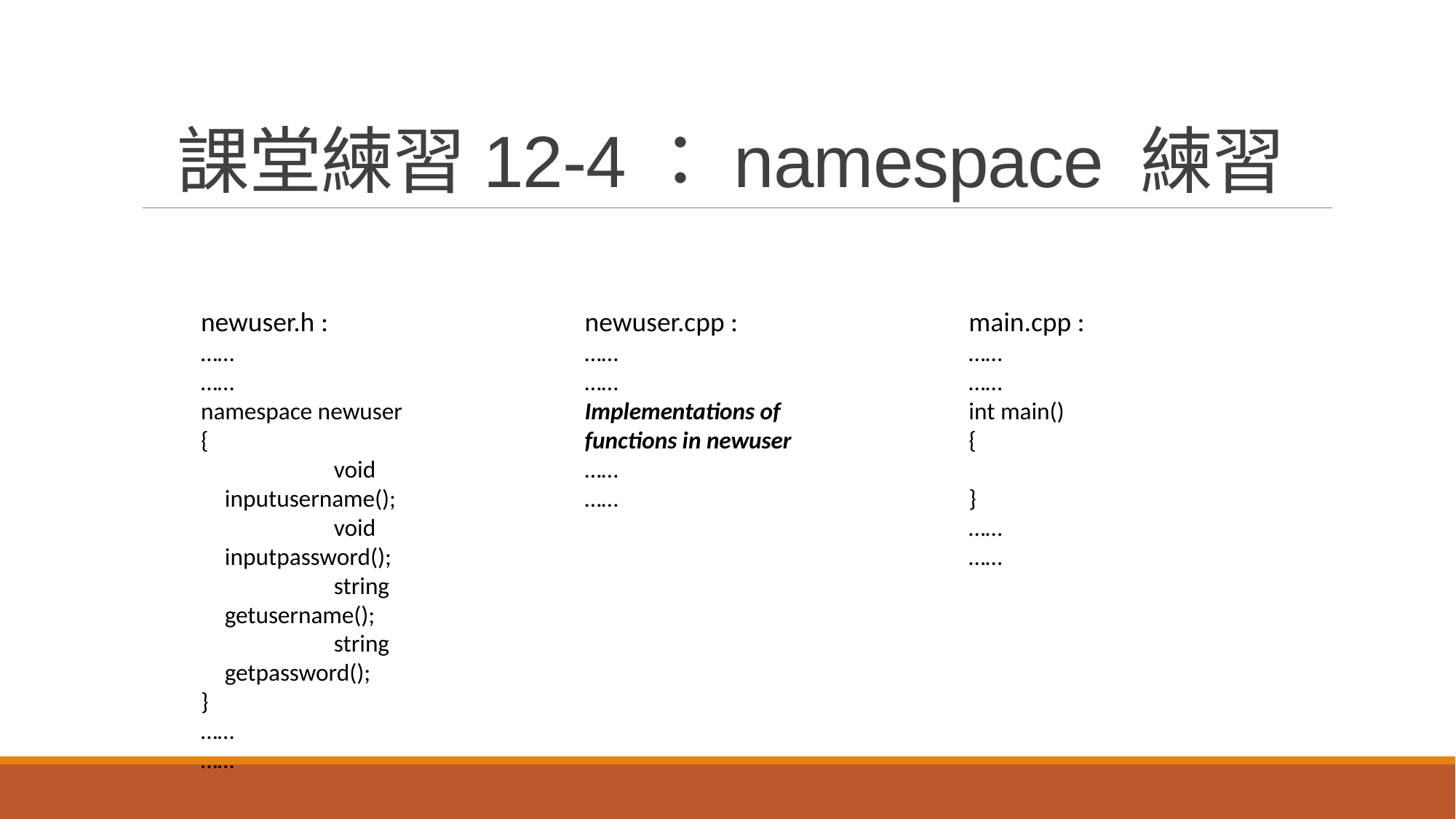

# 課堂練習12-4：namespace 練習
newuser.h :
……
……
namespace newuser
{
  	void inputusername();
   	void inputpassword();
   	string getusername();
   	string getpassword();
}
……
……
newuser.cpp :
……
……
Implementations of functions in newuser
……
……
main.cpp :
……
……
int main()
{

}
……
……